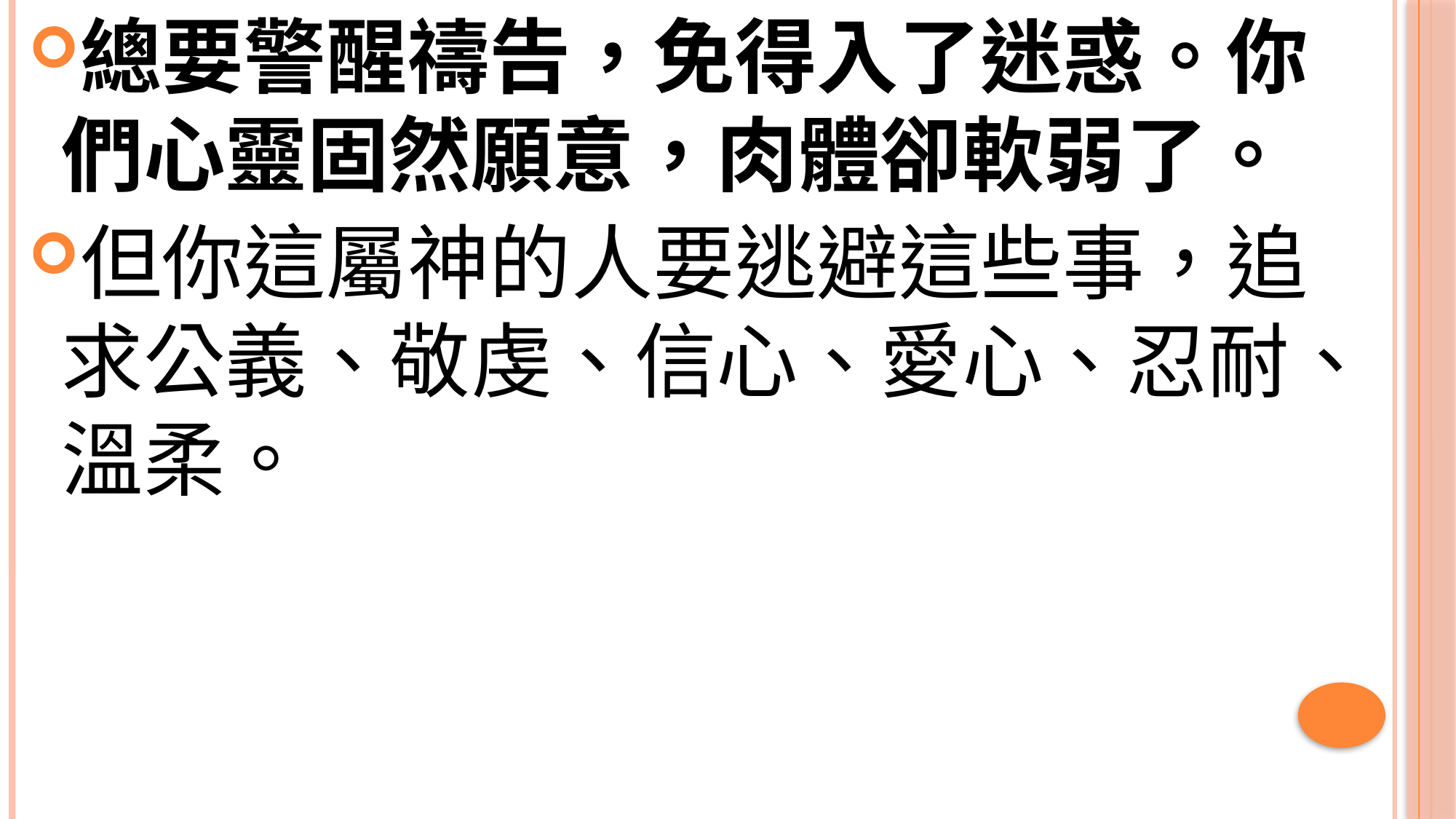

總要警醒禱告，免得入了迷惑。你們心靈固然願意，肉體卻軟弱了。
但你這屬神的人要逃避這些事，追求公義、敬虔、信心、愛心、忍耐、溫柔。